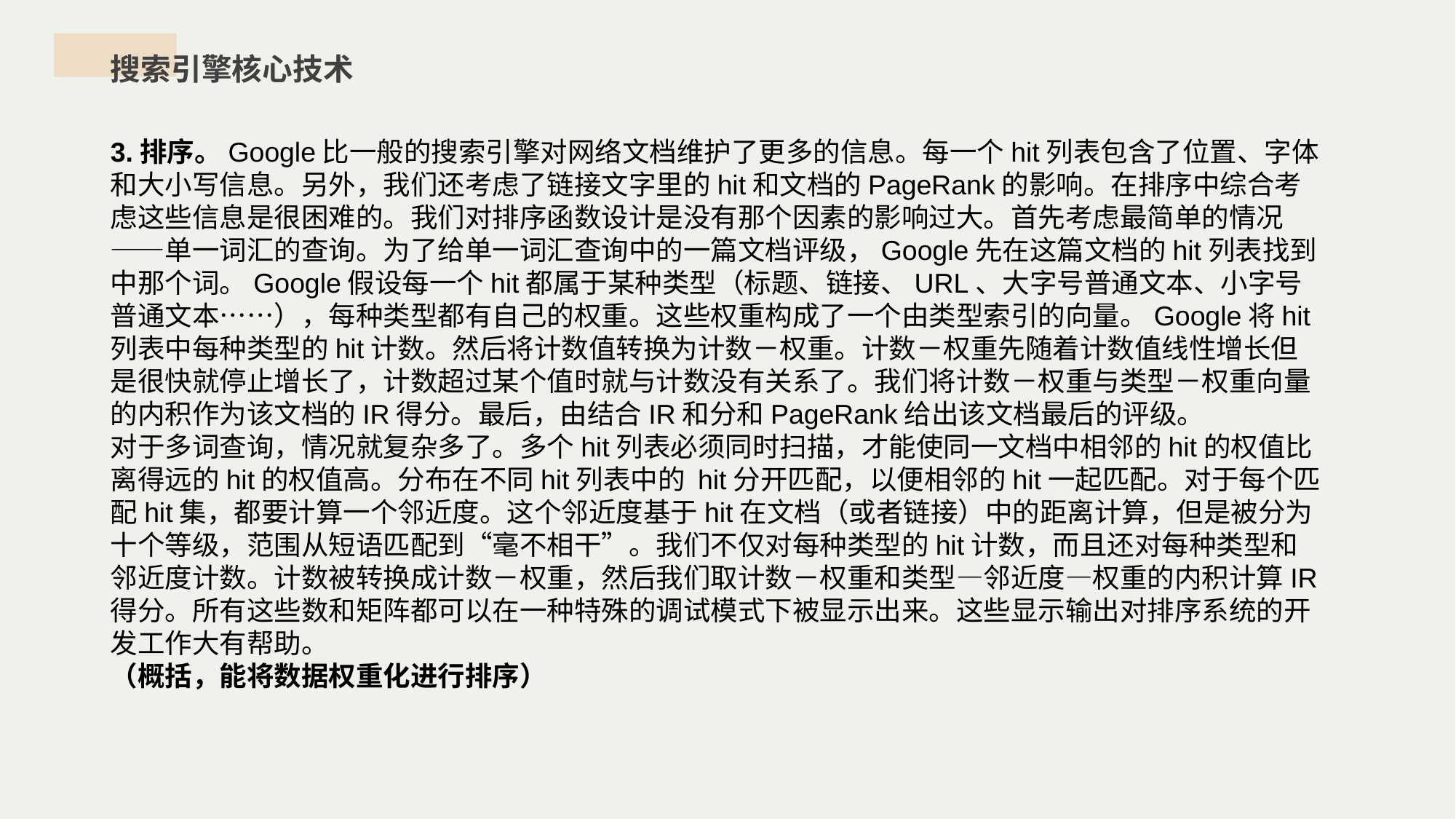

搜索引擎核心技术

3.排序。Google比一般的搜索引擎对网络文档维护了更多的信息。每一个hit列表包含了位置、字体和大小写信息。另外，我们还考虑了链接文字里的hit和文档的PageRank的影响。在排序中综合考虑这些信息是很困难的。我们对排序函数设计是没有那个因素的影响过大。首先考虑最简单的情况——单一词汇的查询。为了给单一词汇查询中的一篇文档评级，Google先在这篇文档的hit列表找到中那个词。Google假设每一个hit都属于某种类型（标题、链接、URL、大字号普通文本、小字号普通文本……），每种类型都有自己的权重。这些权重构成了一个由类型索引的向量。Google将hit列表中每种类型的hit计数。然后将计数值转换为计数－权重。计数－权重先随着计数值线性增长但是很快就停止增长了，计数超过某个值时就与计数没有关系了。我们将计数－权重与类型－权重向量的内积作为该文档的IR得分。最后，由结合IR和分和PageRank给出该文档最后的评级。
对于多词查询，情况就复杂多了。多个hit列表必须同时扫描，才能使同一文档中相邻的hit的权值比离得远的hit的权值高。分布在不同hit列表中的 hit分开匹配，以便相邻的hit一起匹配。对于每个匹配hit集，都要计算一个邻近度。这个邻近度基于hit在文档（或者链接）中的距离计算，但是被分为十个等级，范围从短语匹配到“毫不相干”。我们不仅对每种类型的hit计数，而且还对每种类型和邻近度计数。计数被转换成计数－权重，然后我们取计数－权重和类型—邻近度—权重的内积计算IR得分。所有这些数和矩阵都可以在一种特殊的调试模式下被显示出来。这些显示输出对排序系统的开发工作大有帮助。
（概括，能将数据权重化进行排序）